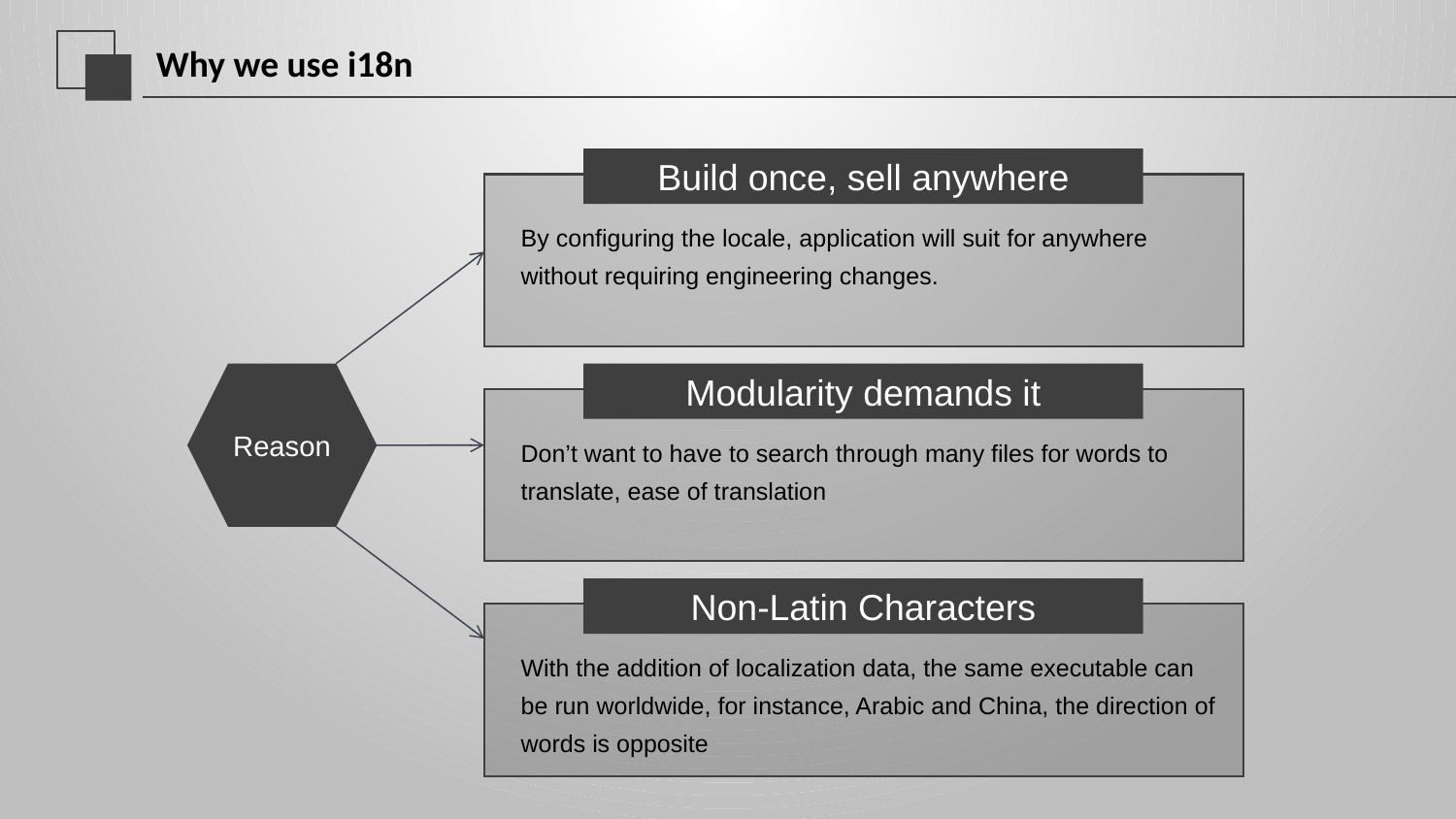

延迟符
# Why we use i18n
Build once, sell anywhere

By configuring the locale, application will suit for anywhere without requiring engineering changes.
Reason
Modularity demands it

Don’t want to have to search through many files for words to translate, ease of translation
Non-Latin Characters

With the addition of localization data, the same executable can be run worldwide, for instance, Arabic and China, the direction of words is opposite